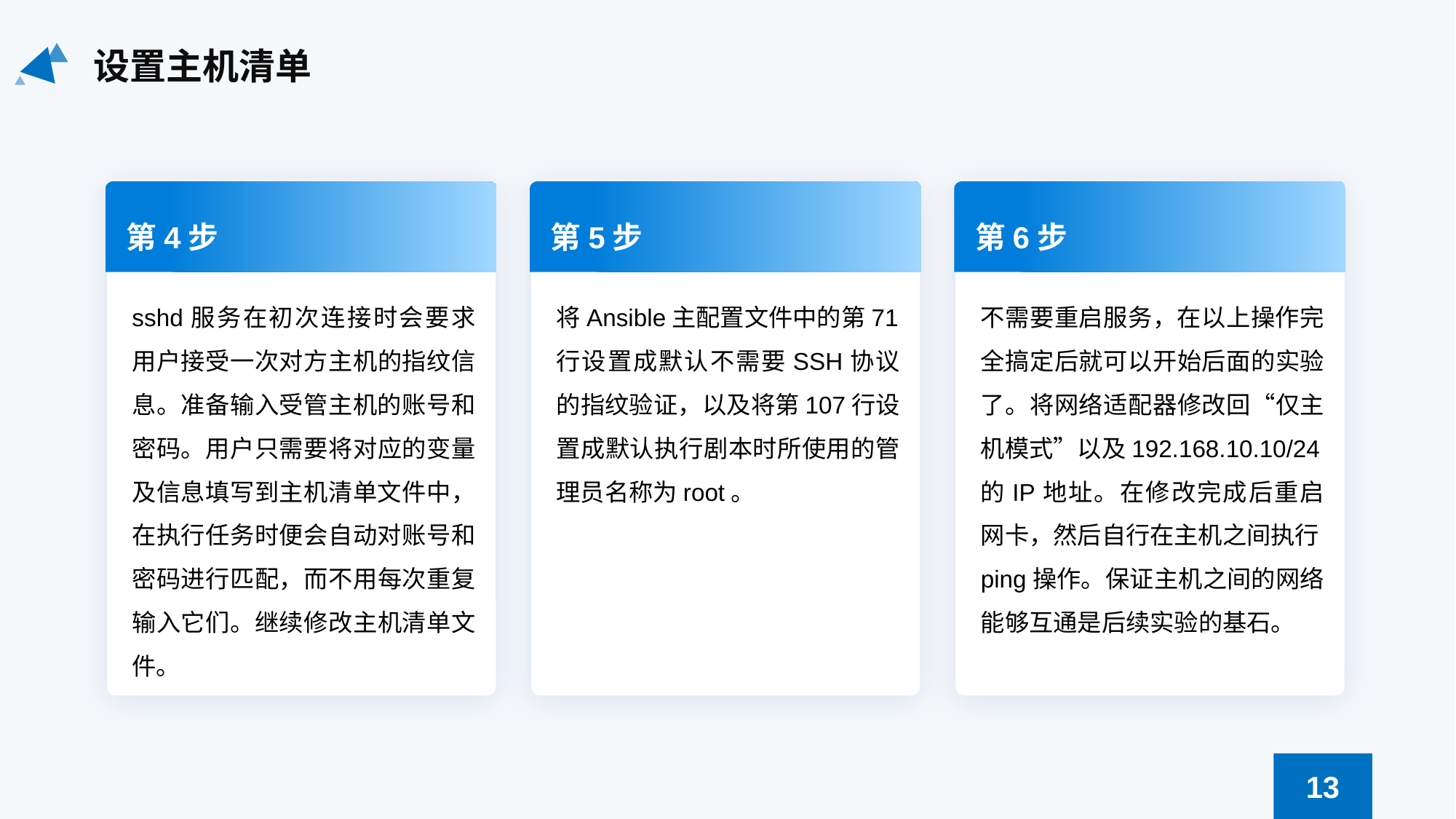

设置主机清单

第4步
第5步
第6步
sshd服务在初次连接时会要求用户接受一次对方主机的指纹信息。准备输入受管主机的账号和密码。用户只需要将对应的变量及信息填写到主机清单文件中，在执行任务时便会自动对账号和密码进行匹配，而不用每次重复输入它们。继续修改主机清单文件。
将Ansible主配置文件中的第71行设置成默认不需要SSH协议的指纹验证，以及将第107行设置成默认执行剧本时所使用的管理员名称为root。
不需要重启服务，在以上操作完全搞定后就可以开始后面的实验了。将网络适配器修改回“仅主机模式”以及192.168.10.10/24的IP地址。在修改完成后重启网卡，然后自行在主机之间执行ping操作。保证主机之间的网络能够互通是后续实验的基石。

13